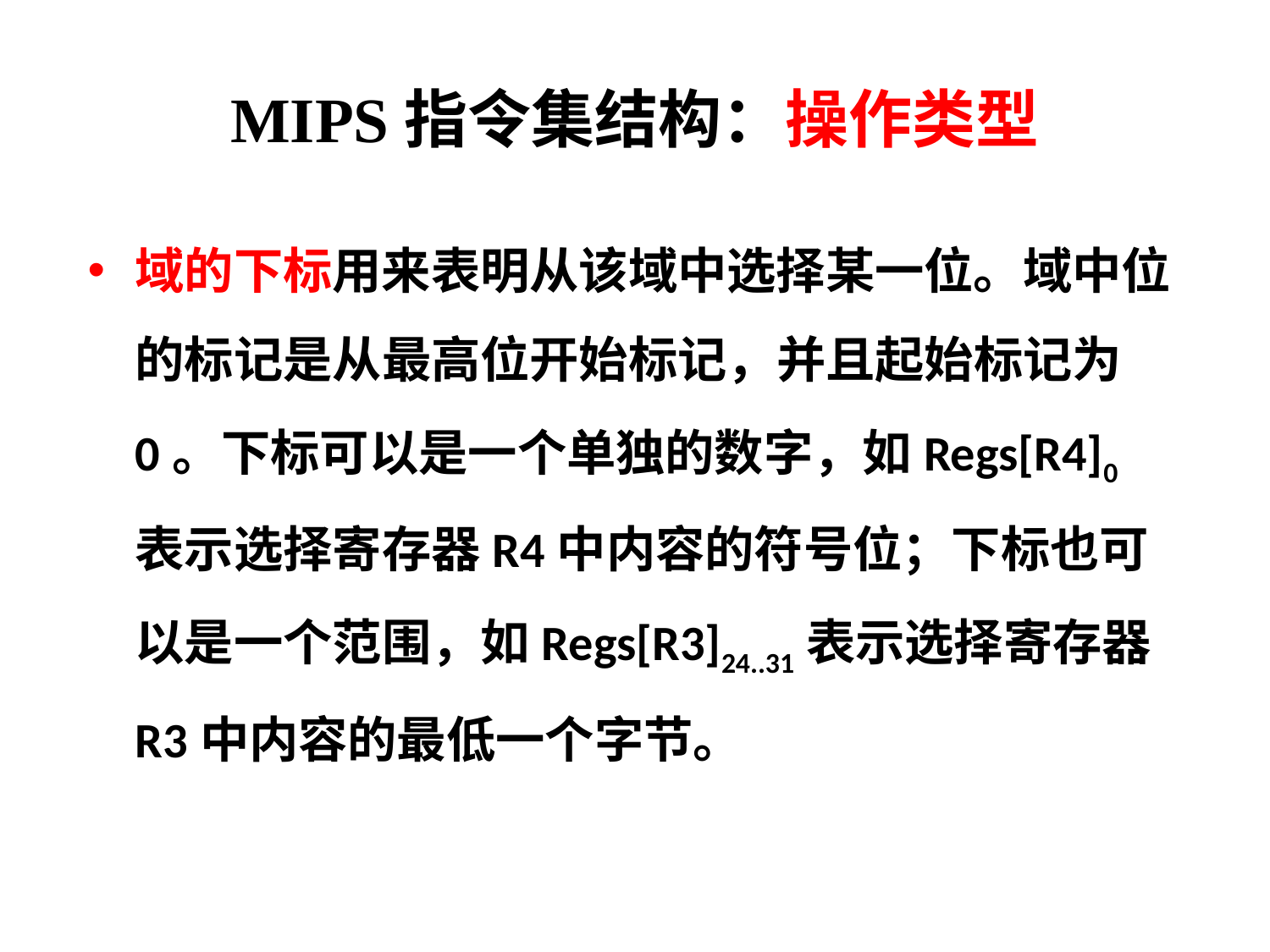

# MIPS指令集结构：操作类型
域的下标用来表明从该域中选择某一位。域中位的标记是从最高位开始标记，并且起始标记为0。下标可以是一个单独的数字，如Regs[R4]0表示选择寄存器R4中内容的符号位；下标也可以是一个范围，如Regs[R3]24..31表示选择寄存器R3中内容的最低一个字节。